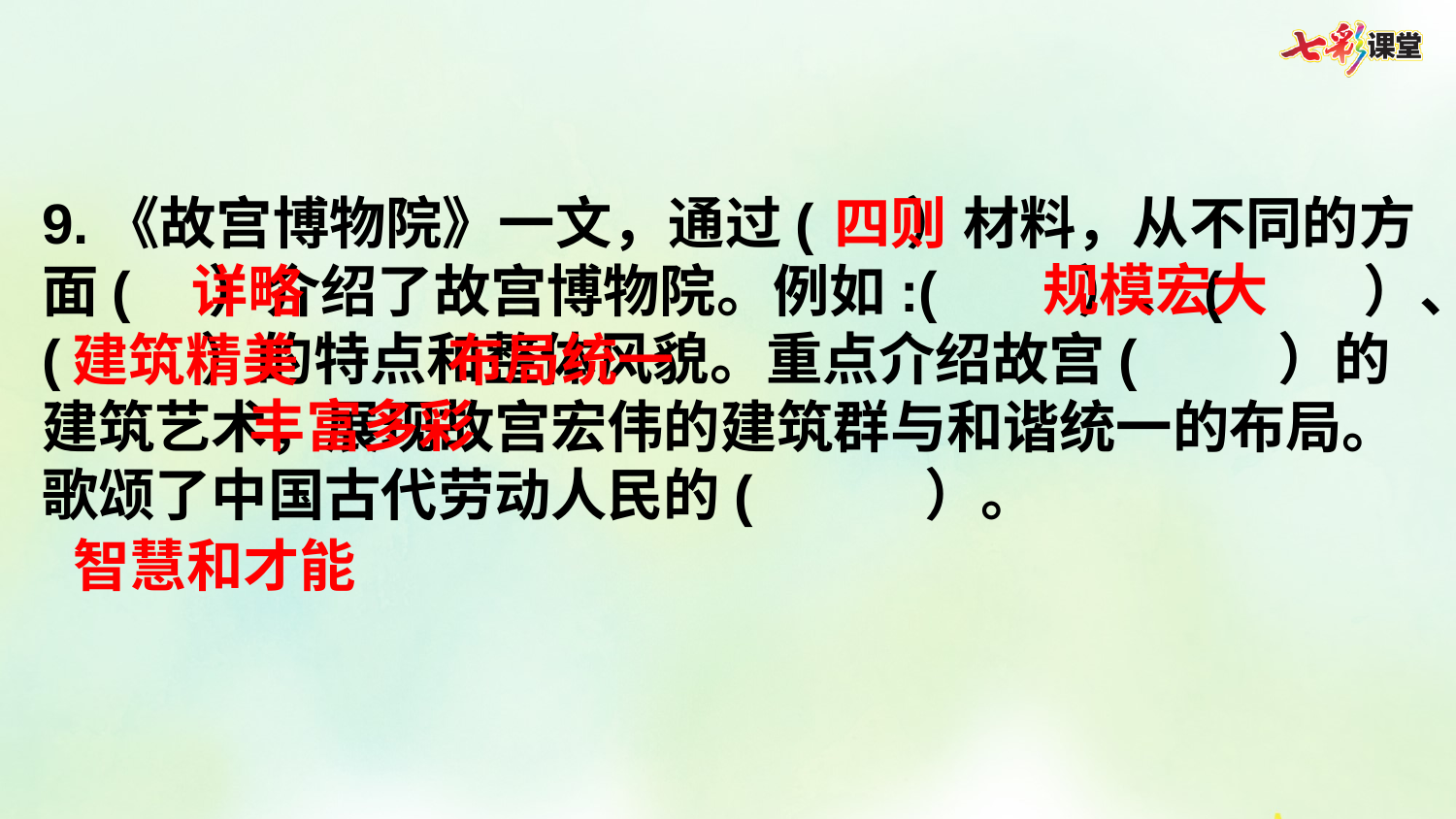

9.《故宫博物院》一文，通过(     ）材料，从不同的方面(    ）介绍了故宫博物院。例如:(        ）、(        ）、(        ）的特点和整体风貌。重点介绍故宫(        ）的建筑艺术，展现故宫宏伟的建筑群与和谐统一的布局。歌颂了中国古代劳动人民的(          ）。
四则
规模宏大
详略
建筑精美
布局统一
丰富多彩
智慧和才能